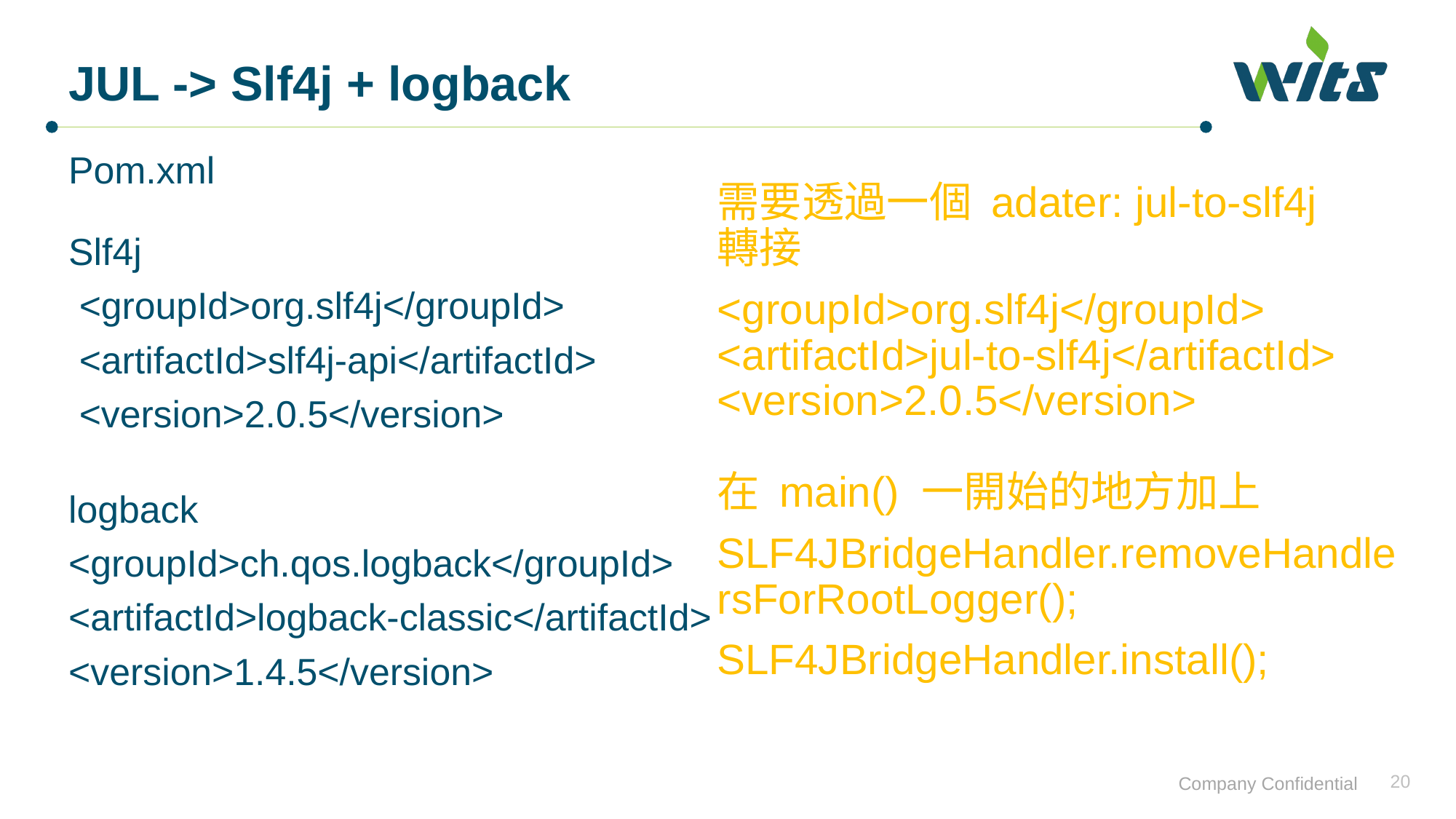

# JUL -> Slf4j + logback
Pom.xml

Slf4j
 <groupId>org.slf4j</groupId>
 <artifactId>slf4j-api</artifactId>
 <version>2.0.5</version>

logback
<groupId>ch.qos.logback</groupId>
<artifactId>logback-classic</artifactId>
<version>1.4.5</version>
需要透過一個 adater: jul-to-slf4j
轉接
<groupId>org.slf4j</groupId>
<artifactId>jul-to-slf4j</artifactId>     <version>2.0.5</version>

在 main() 一開始的地方加上
SLF4JBridgeHandler.removeHandlersForRootLogger();
SLF4JBridgeHandler.install();
20